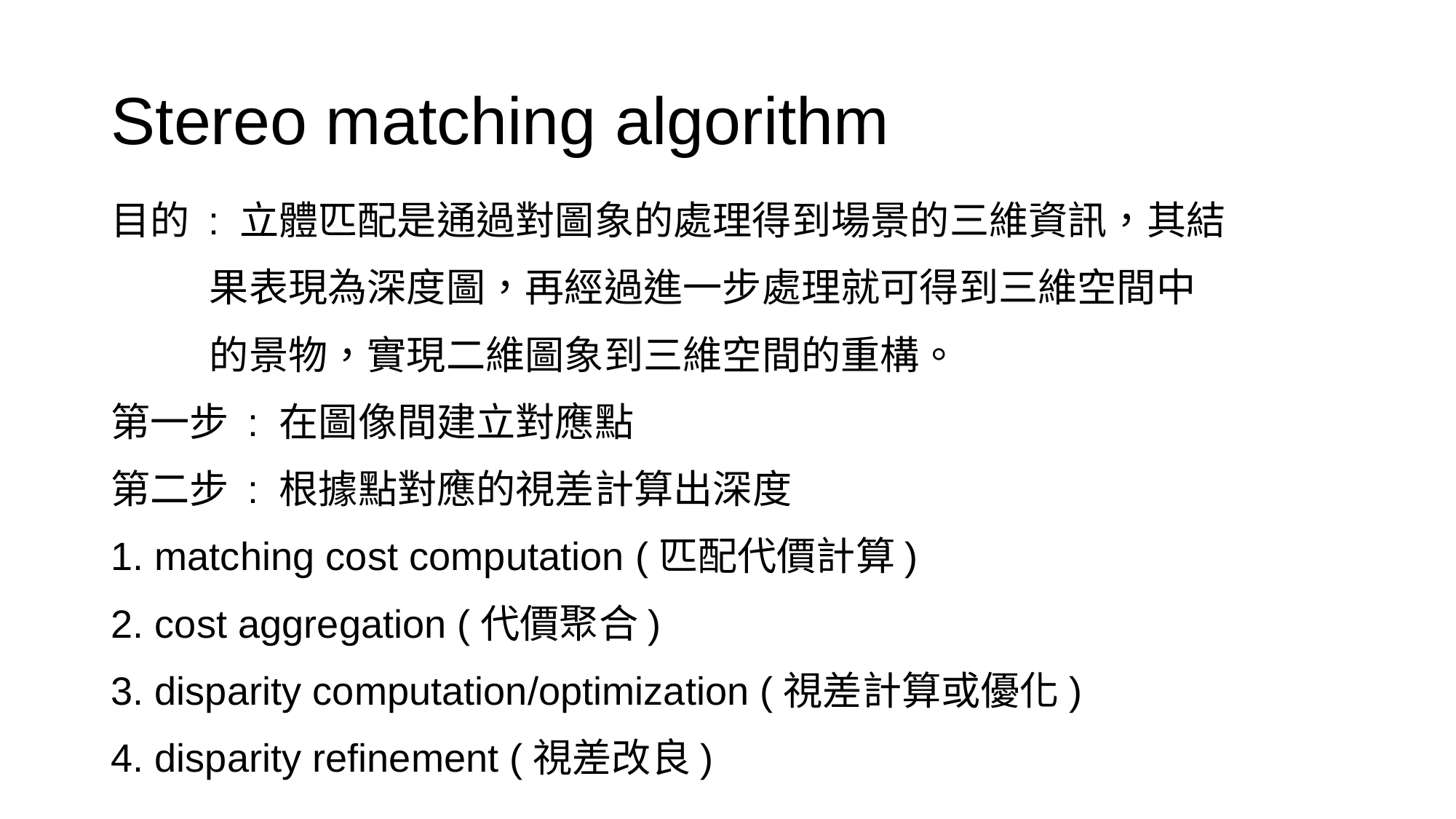

# Stereo matching algorithm
目的 : 立體匹配是通過對圖象的處理得到場景的三維資訊，其結
          果表現為深度圖，再經過進一步處理就可得到三維空間中
          的景物，實現二維圖象到三維空間的重構。
第一步 : 在圖像間建立對應點
第二步 : 根據點對應的視差計算出深度
1. matching cost computation (匹配代價計算)
2. cost aggregation (代價聚合)
3. disparity computation/optimization (視差計算或優化)
4. disparity refinement (視差改良)